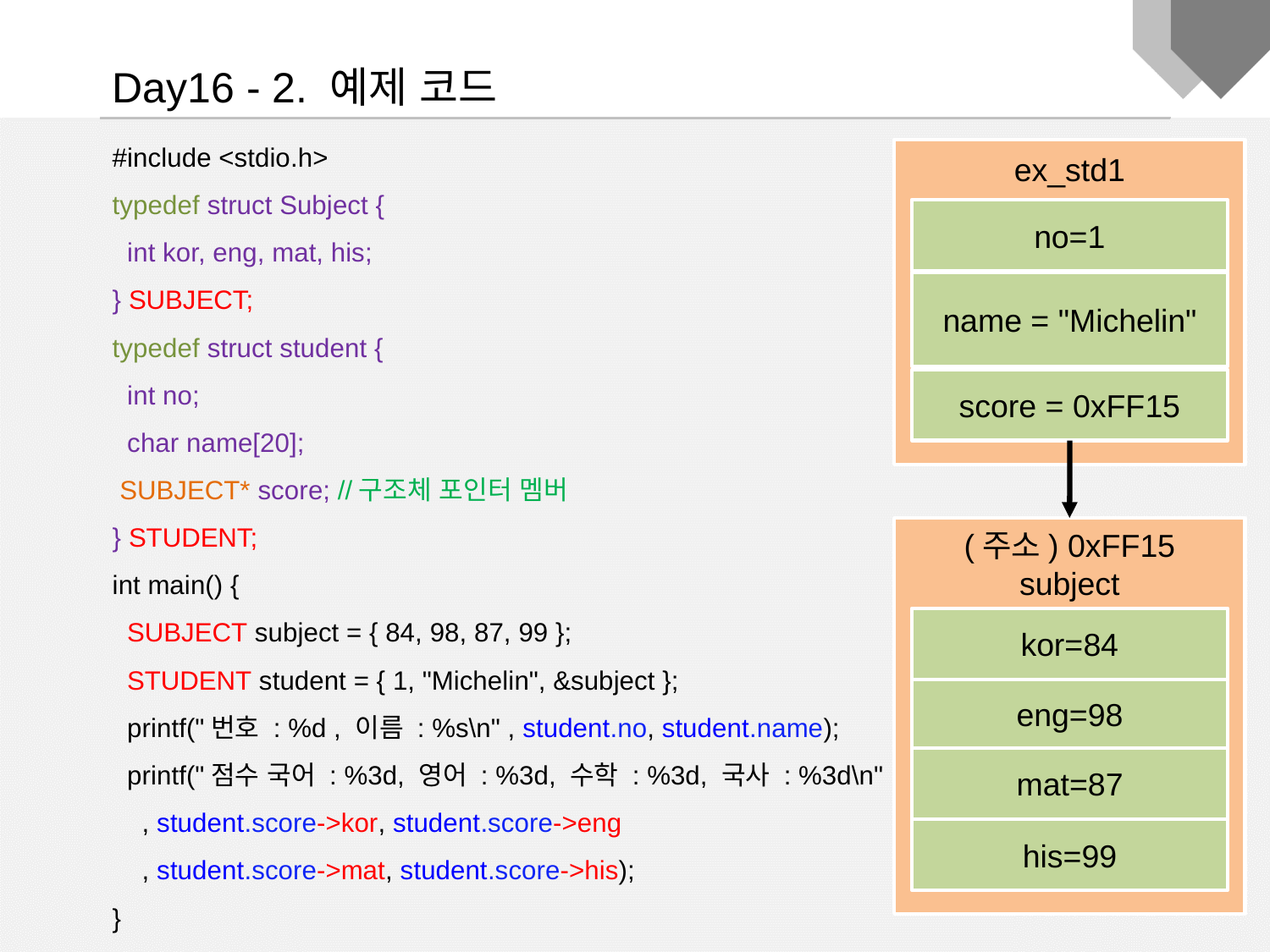

Day16 - 2. 예제 코드
#include <stdio.h>
typedef struct Subject {
  int kor, eng, mat, his;
} SUBJECT;
typedef struct student {
  int no;
  char name[20];
 SUBJECT* score; //구조체 포인터 멤버
} STUDENT;
int main() {
  SUBJECT subject = { 84, 98, 87, 99 };
  STUDENT student = { 1, "Michelin", &subject };
  printf("번호 : %d , 이름 : %s\n" , student.no, student.name);
  printf("점수 국어 : %3d, 영어 : %3d, 수학 : %3d, 국사 : %3d\n"
    , student.score->kor, student.score->eng
    , student.score->mat, student.score->his);
}
ex_std1

no=1
name = "Michelin"
score = 0xFF15
(주소) 0xFF15
subject

kor=84
eng=98
mat=87
his=99